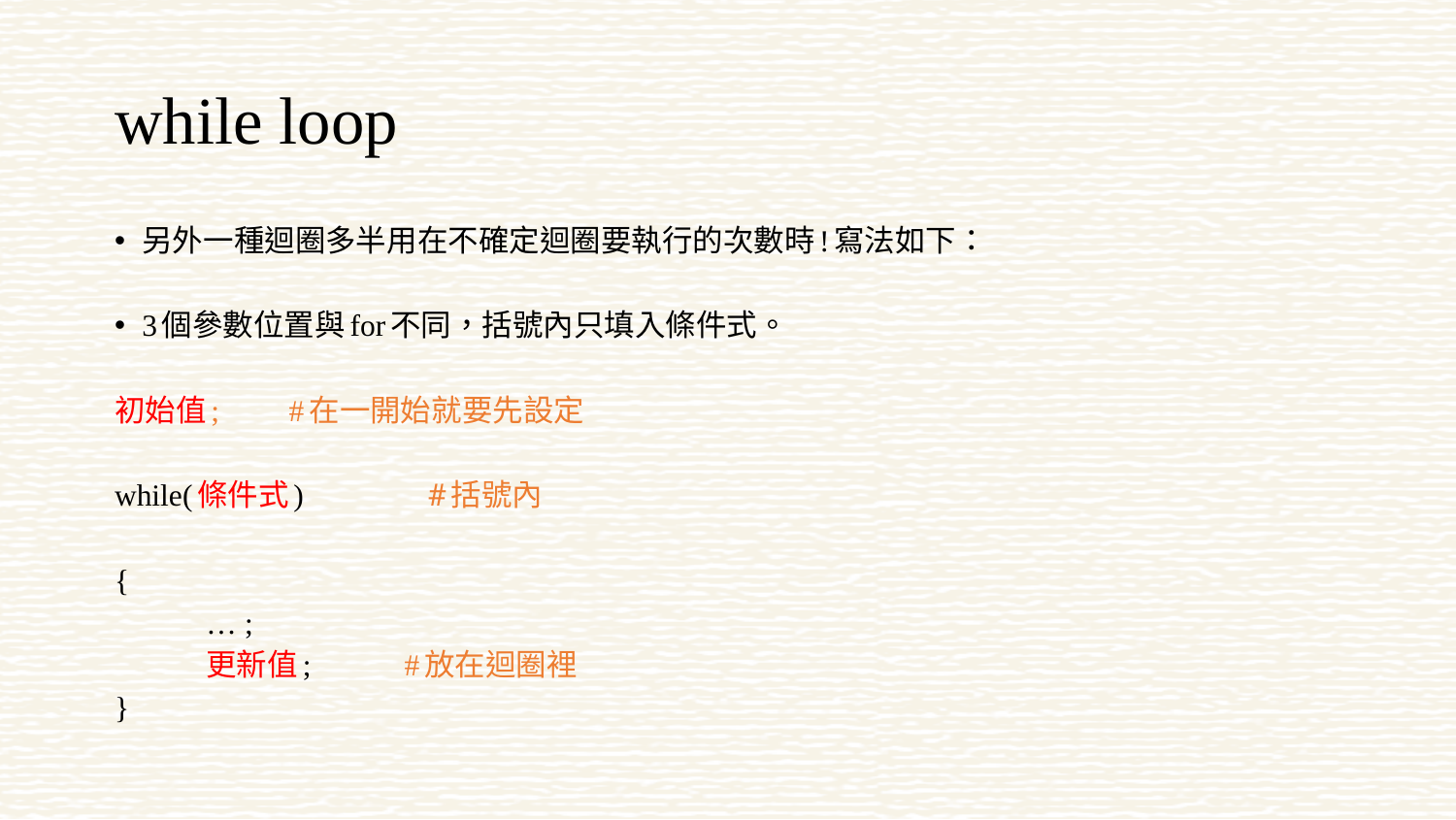

# while loop
另外一種迴圈多半用在不確定迴圈要執行的次數時!寫法如下：

3個參數位置與for不同，括號內只填入條件式。

初始值;         #在一開始就要先設定

while(條件式)                #括號內

{
	… ;
	更新值;            #放在迴圈裡
}